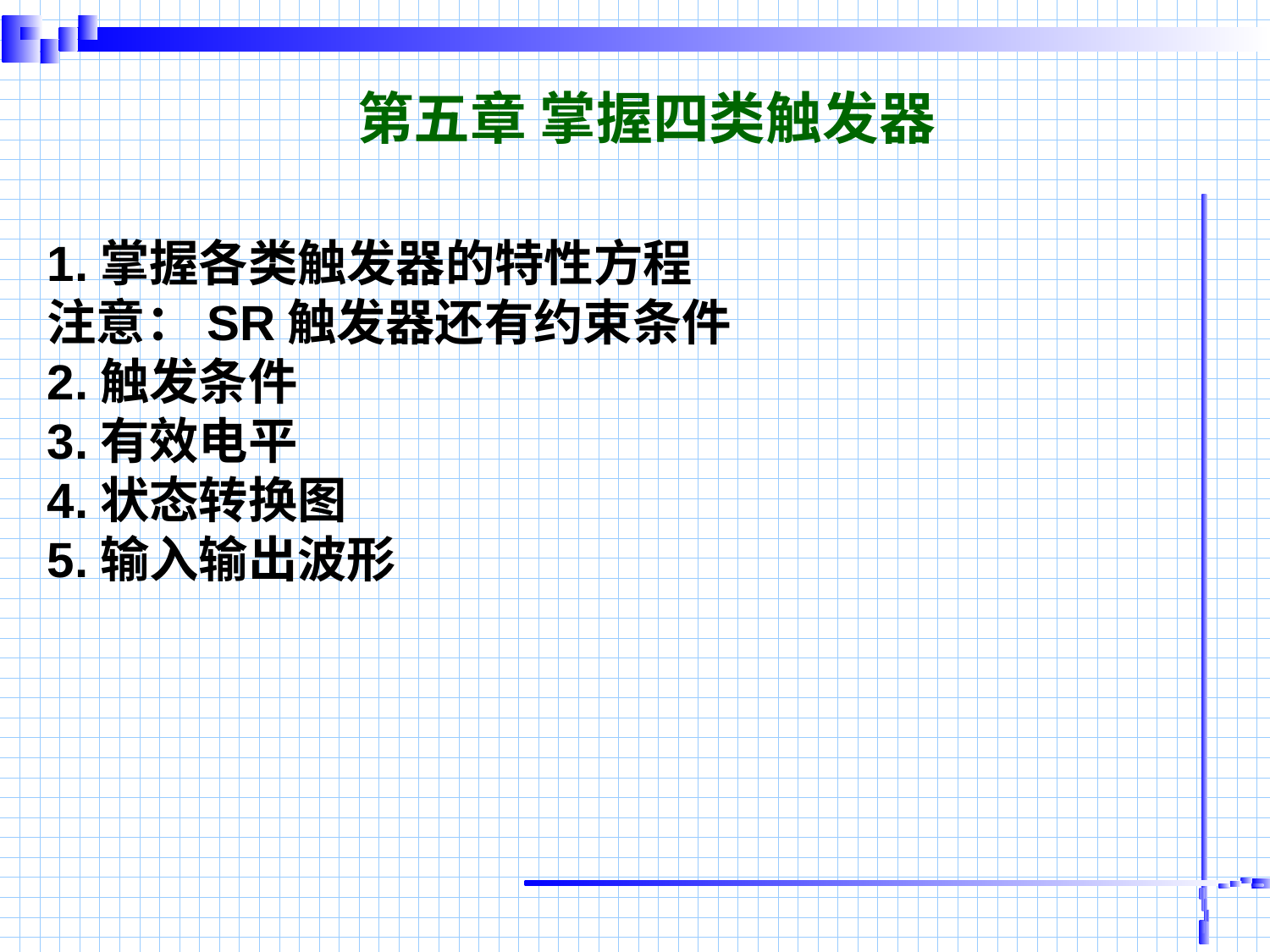

第五章 掌握四类触发器
1.掌握各类触发器的特性方程
注意：SR触发器还有约束条件
2.触发条件
3.有效电平
4.状态转换图
5.输入输出波形